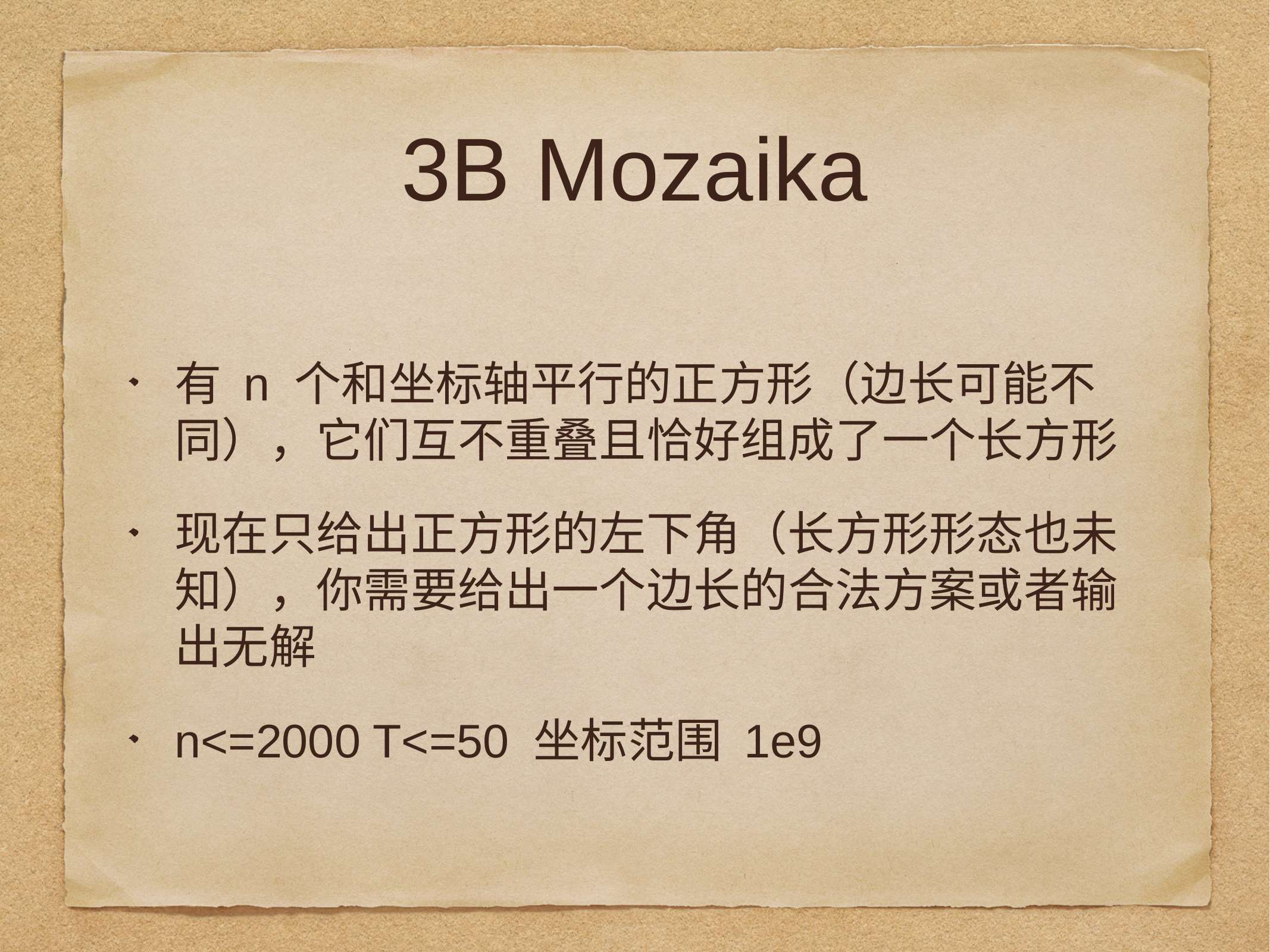

# 3B Mozaika
有 n 个和坐标轴平行的正方形（边长可能不同），它们互不重叠且恰好组成了一个长方形
现在只给出正方形的左下角（长方形形态也未知），你需要给出一个边长的合法方案或者输出无解
n<=2000 T<=50 坐标范围 1e9